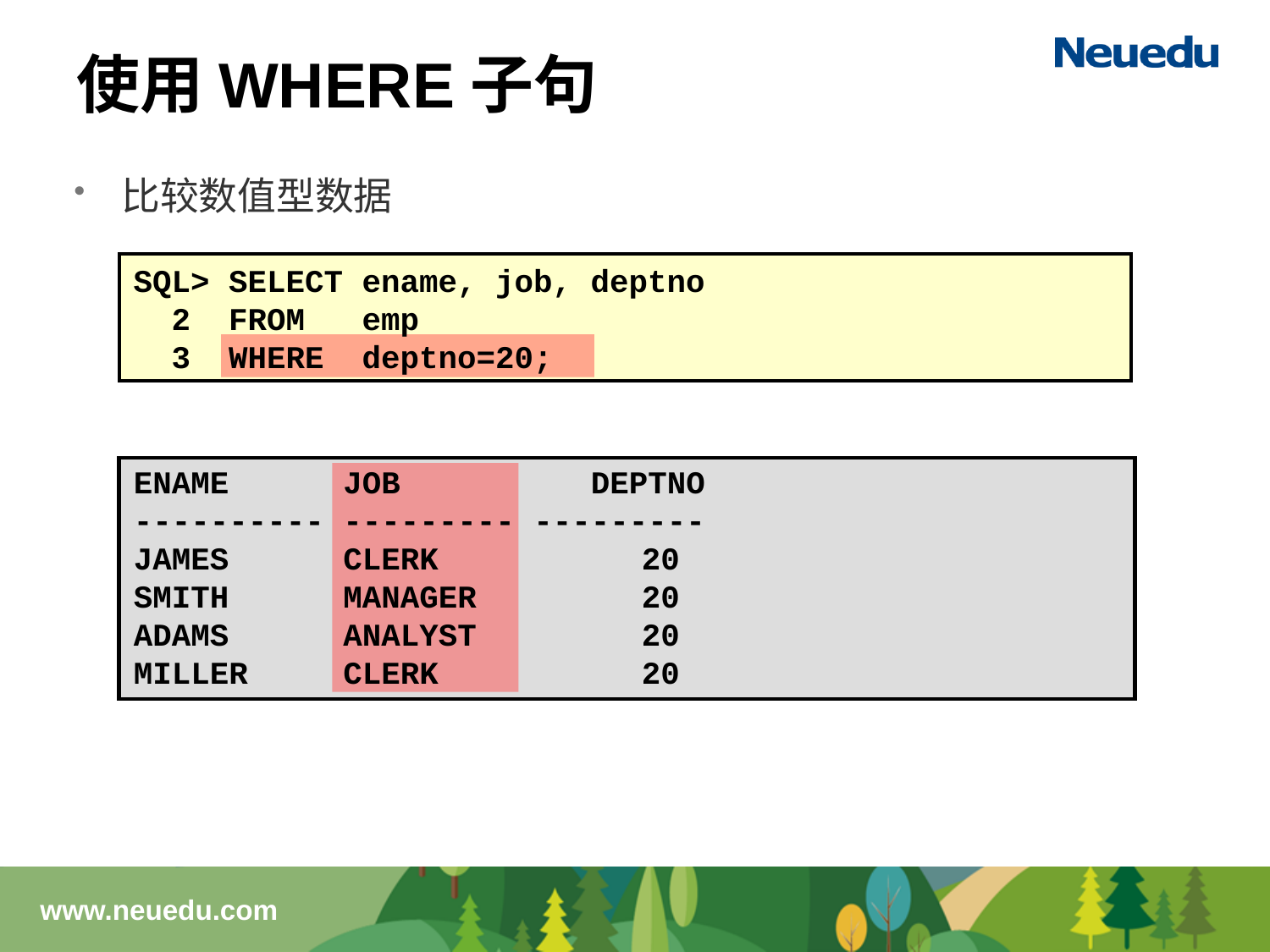

# 使用WHERE子句
比较数值型数据
SQL> SELECT ename, job, deptno
  2  FROM   emp
  3  WHERE  deptno=20;

ENAME      JOB          DEPTNO
---------- --------- ---------
JAMES      CLERK		20
SMITH      MANAGER		20
ADAMS      ANALYST		20
MILLER     CLERK		20